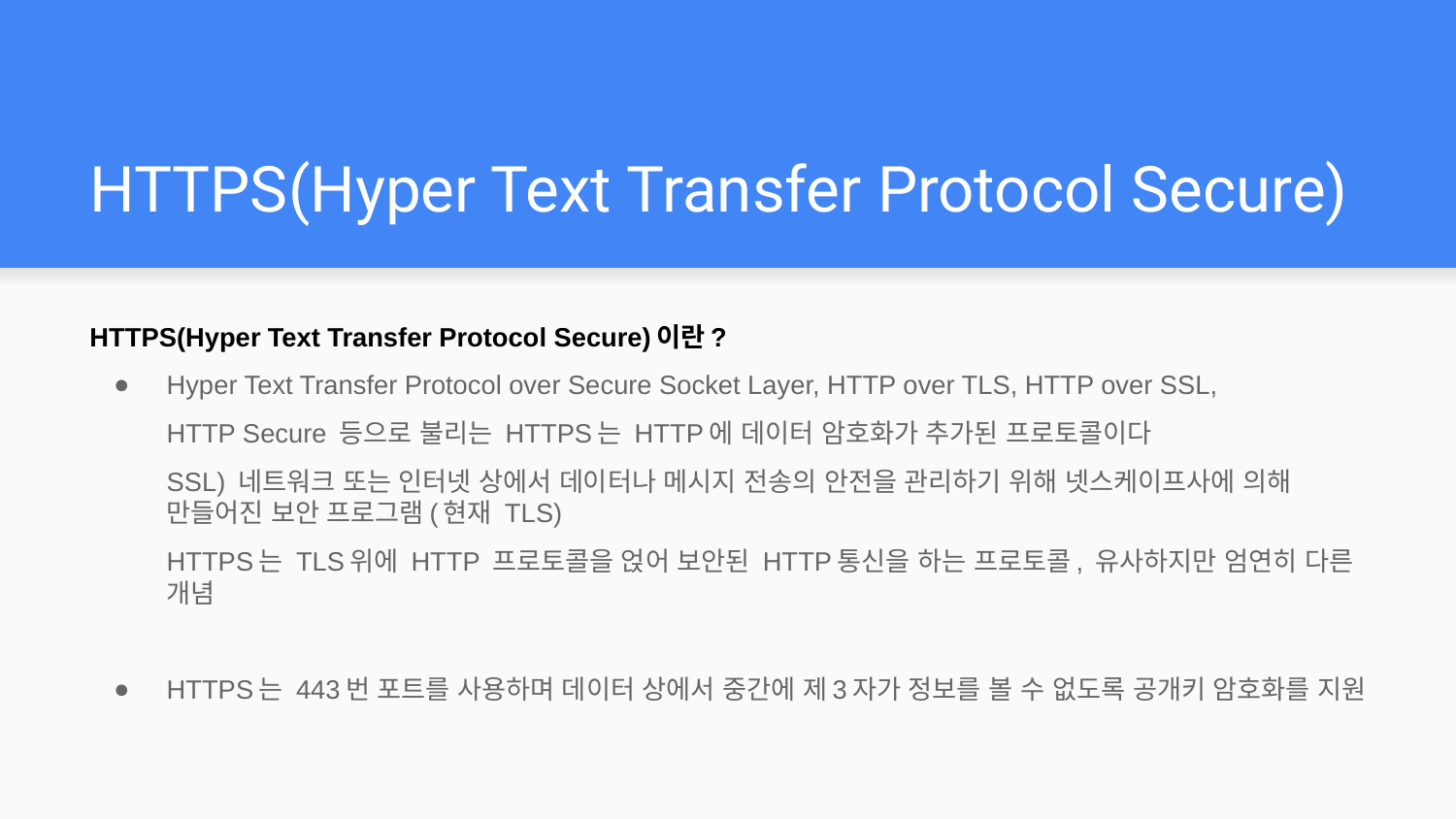

# HTTPS(Hyper Text Transfer Protocol Secure)
HTTPS(Hyper Text Transfer Protocol Secure)이란?
Hyper Text Transfer Protocol over Secure Socket Layer, HTTP over TLS, HTTP over SSL,
HTTP Secure 등으로 불리는 HTTPS는 HTTP에 데이터 암호화가 추가된 프로토콜이다
SSL) 네트워크 또는 인터넷 상에서 데이터나 메시지 전송의 안전을 관리하기 위해 넷스케이프사에 의해 만들어진 보안 프로그램(현재 TLS)
HTTPS는 TLS위에 HTTP 프로토콜을 얹어 보안된 HTTP통신을 하는 프로토콜, 유사하지만 엄연히 다른 개념

HTTPS는 443번 포트를 사용하며 데이터 상에서 중간에 제3자가 정보를 볼 수 없도록 공개키 암호화를 지원